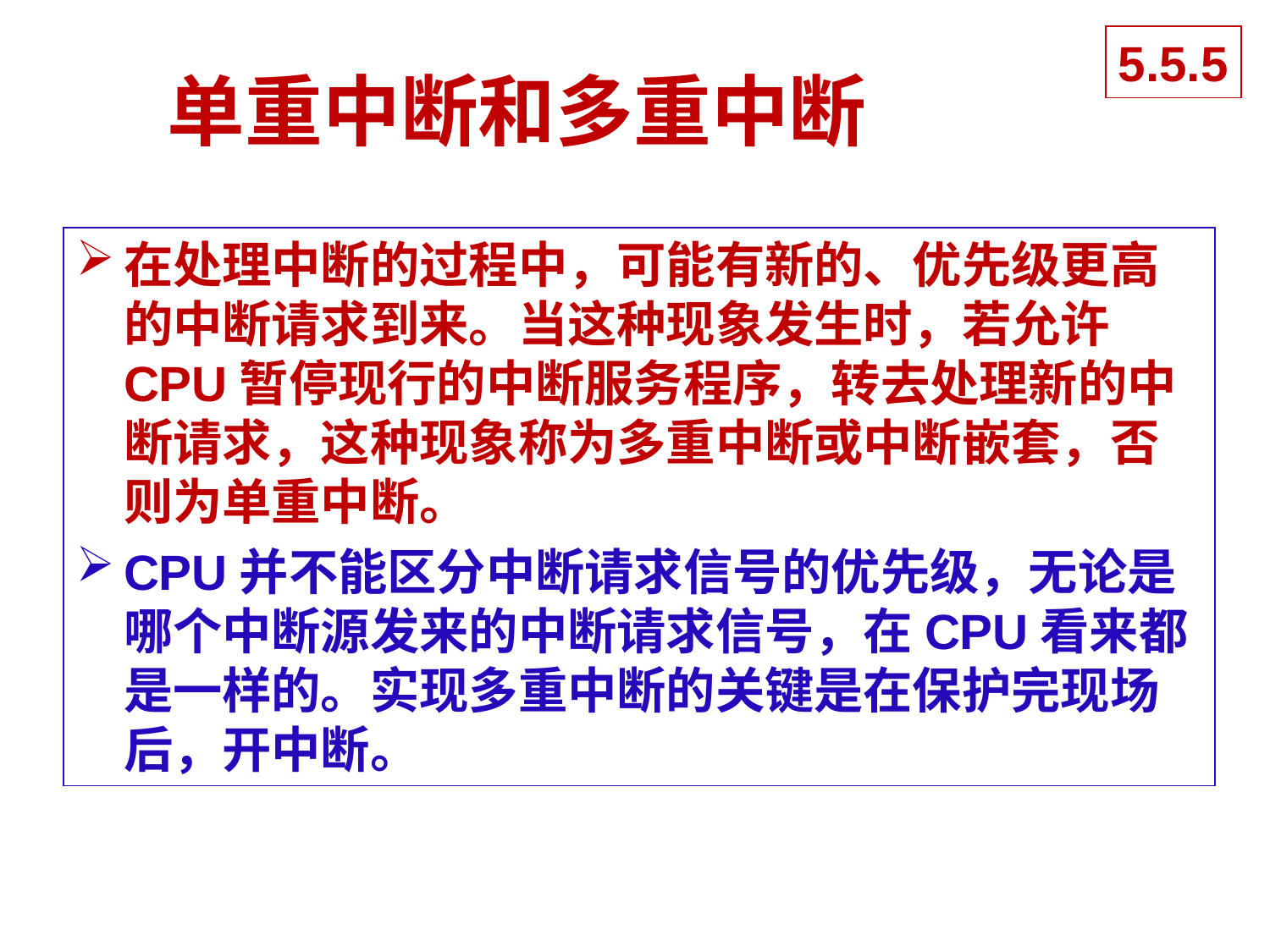

5.5.5
# 单重中断和多重中断
在处理中断的过程中，可能有新的、优先级更高的中断请求到来。当这种现象发生时，若允许CPU暂停现行的中断服务程序，转去处理新的中断请求，这种现象称为多重中断或中断嵌套，否则为单重中断。
CPU并不能区分中断请求信号的优先级，无论是哪个中断源发来的中断请求信号，在CPU看来都是一样的。实现多重中断的关键是在保护完现场后，开中断。